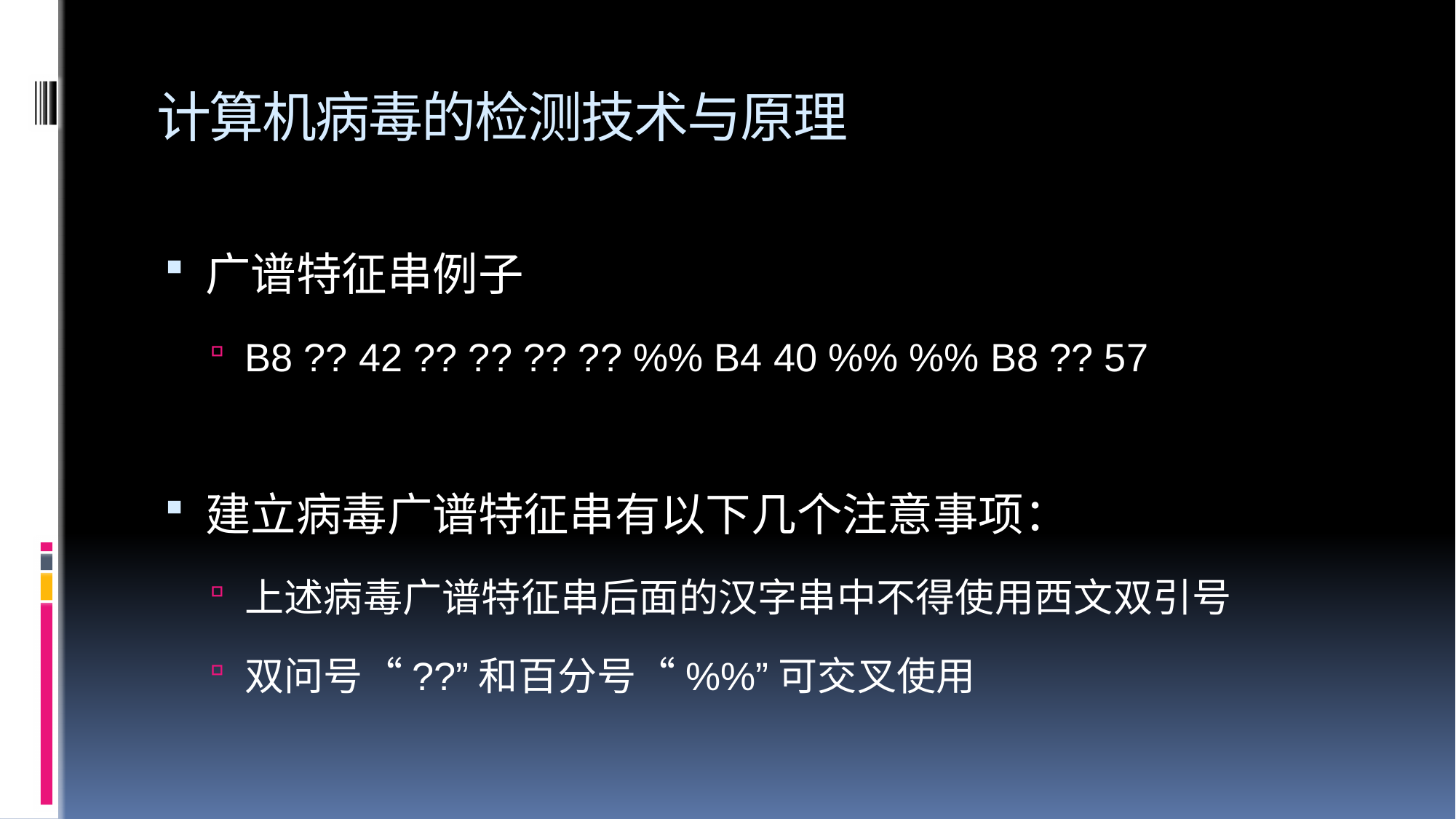

# 计算机病毒的检测技术与原理
广谱特征串例子
B8 ?? 42 ?? ?? ?? ?? %% B4 40 %% %% B8 ?? 57

建立病毒广谱特征串有以下几个注意事项：
上述病毒广谱特征串后面的汉字串中不得使用西文双引号
双问号“??”和百分号“%%”可交叉使用